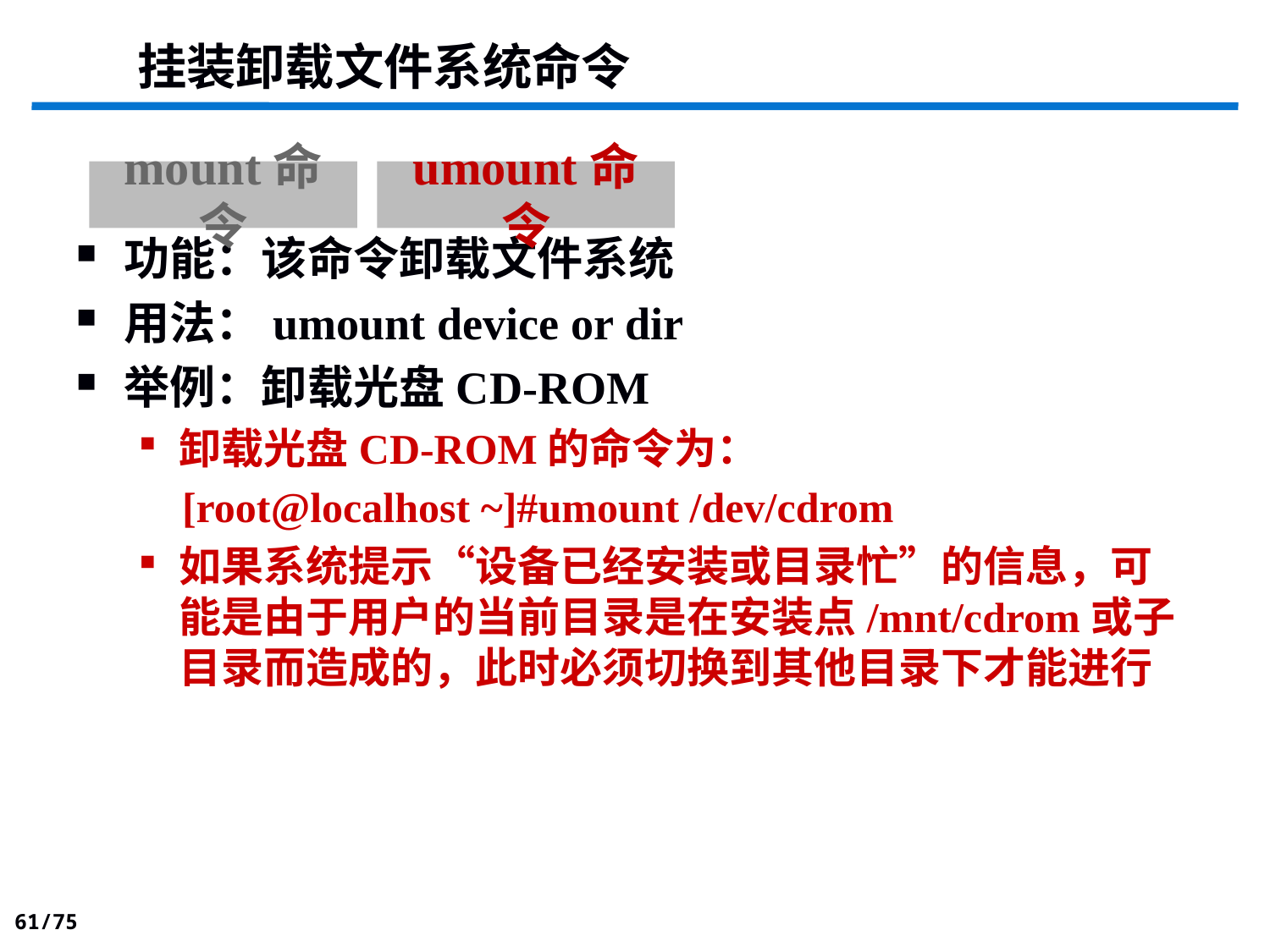

挂装卸载文件系统命令
mount命令
umount命令
功能：该命令卸载文件系统
用法：umount device or dir
举例：卸载光盘CD-ROM
卸载光盘CD-ROM的命令为：
    [root@localhost ~]#umount /dev/cdrom
如果系统提示“设备已经安装或目录忙”的信息，可能是由于用户的当前目录是在安装点/mnt/cdrom或子目录而造成的，此时必须切换到其他目录下才能进行